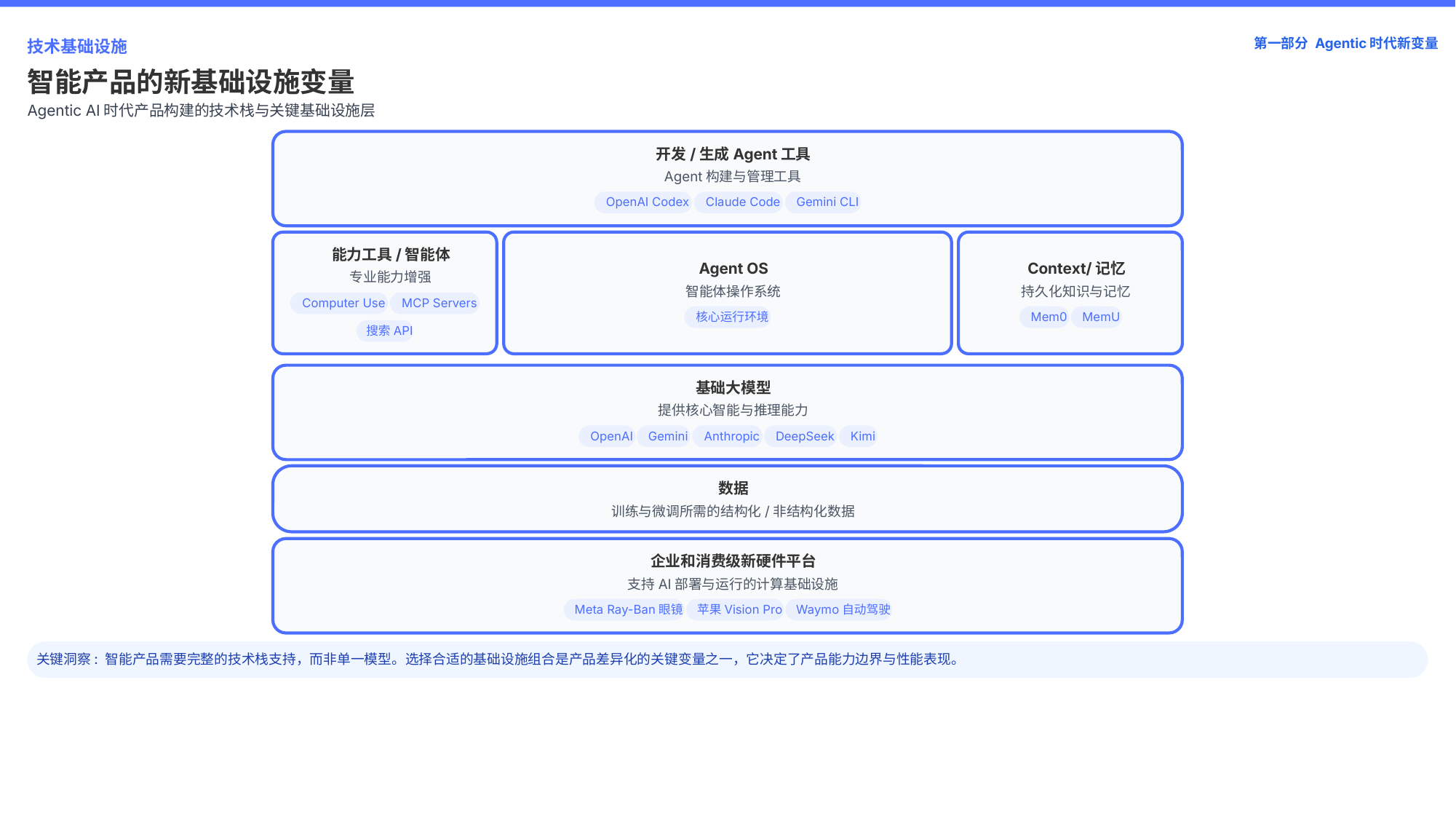

第一部分 Agentic时代新变量
技术基础设施
智能产品的新基础设施变量
Agentic AI时代产品构建的技术栈与关键基础设施层

开发/生成Agent工具
Agent构建与管理工具

OpenAI Codex
Claude Code
Gemini CLI

能力工具/智能体
Agent OS
Context/记忆
专业能力增强
智能体操作系统
持久化知识与记忆

Computer Use
MCP Servers

核心运行环境
Mem0
MemU

搜索API

基础大模型
提供核心智能与推理能力

OpenAI
Gemini
Anthropic
DeepSeek
Kimi

数据
训练与微调所需的结构化/非结构化数据

企业和消费级新硬件平台
支持AI部署与运行的计算基础设施

Meta Ray-Ban眼镜
苹果Vision Pro
Waymo自动驾驶

关键洞察: 智能产品需要完整的技术栈支持，而非单一模型。选择合适的基础设施组合是产品差异化的关键变量之一，它决定了产品能力边界与性能表现。